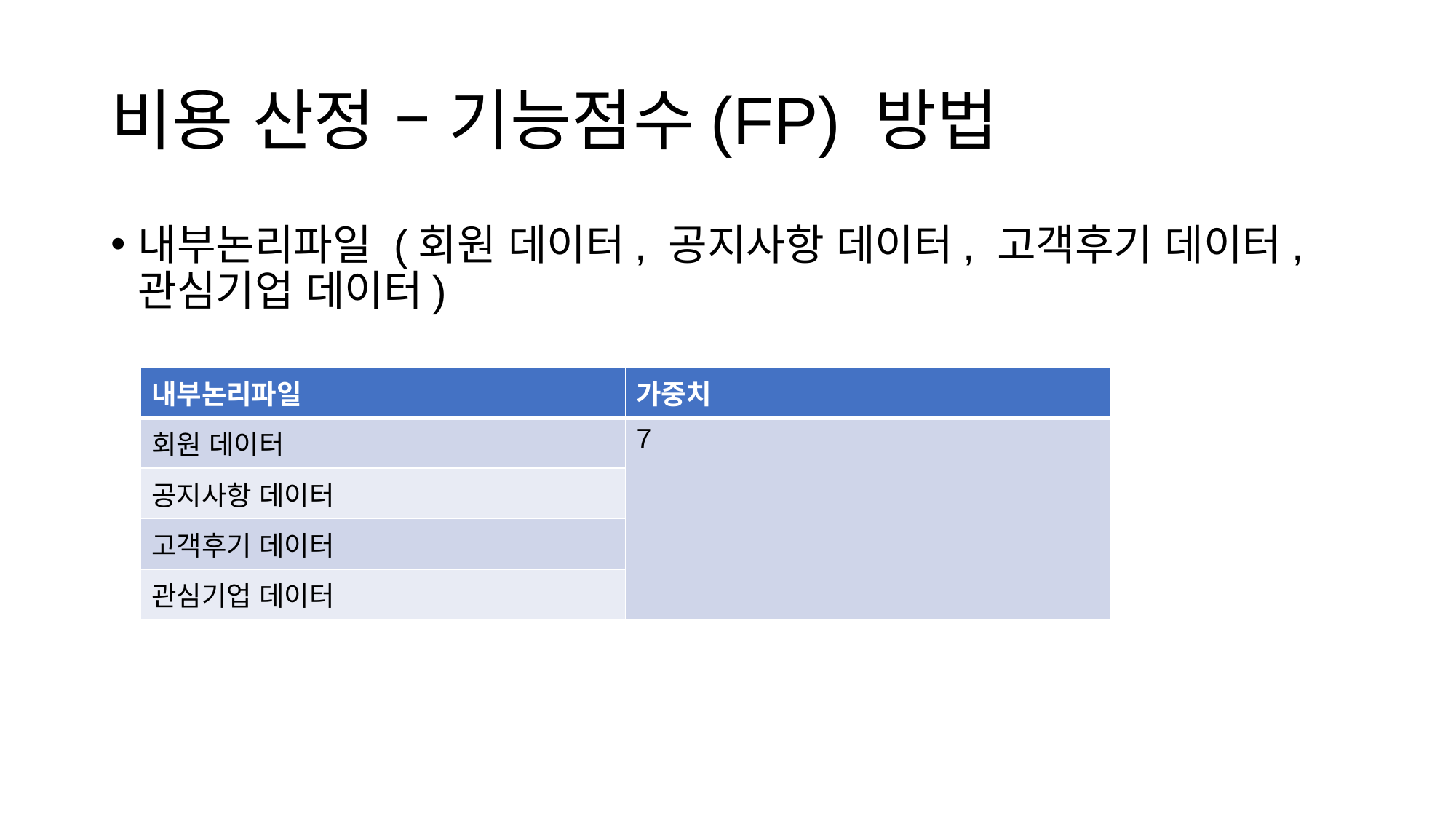

# 비용 산정 – 기능점수(FP) 방법
내부논리파일 (회원 데이터, 공지사항 데이터, 고객후기 데이터, 관심기업 데이터)

| 내부논리파일 | 가중치 |
| --- | --- |
| 회원 데이터 | 7 |
| 공지사항 데이터 |  |
| 고객후기 데이터 |  |
| 관심기업 데이터 |  |